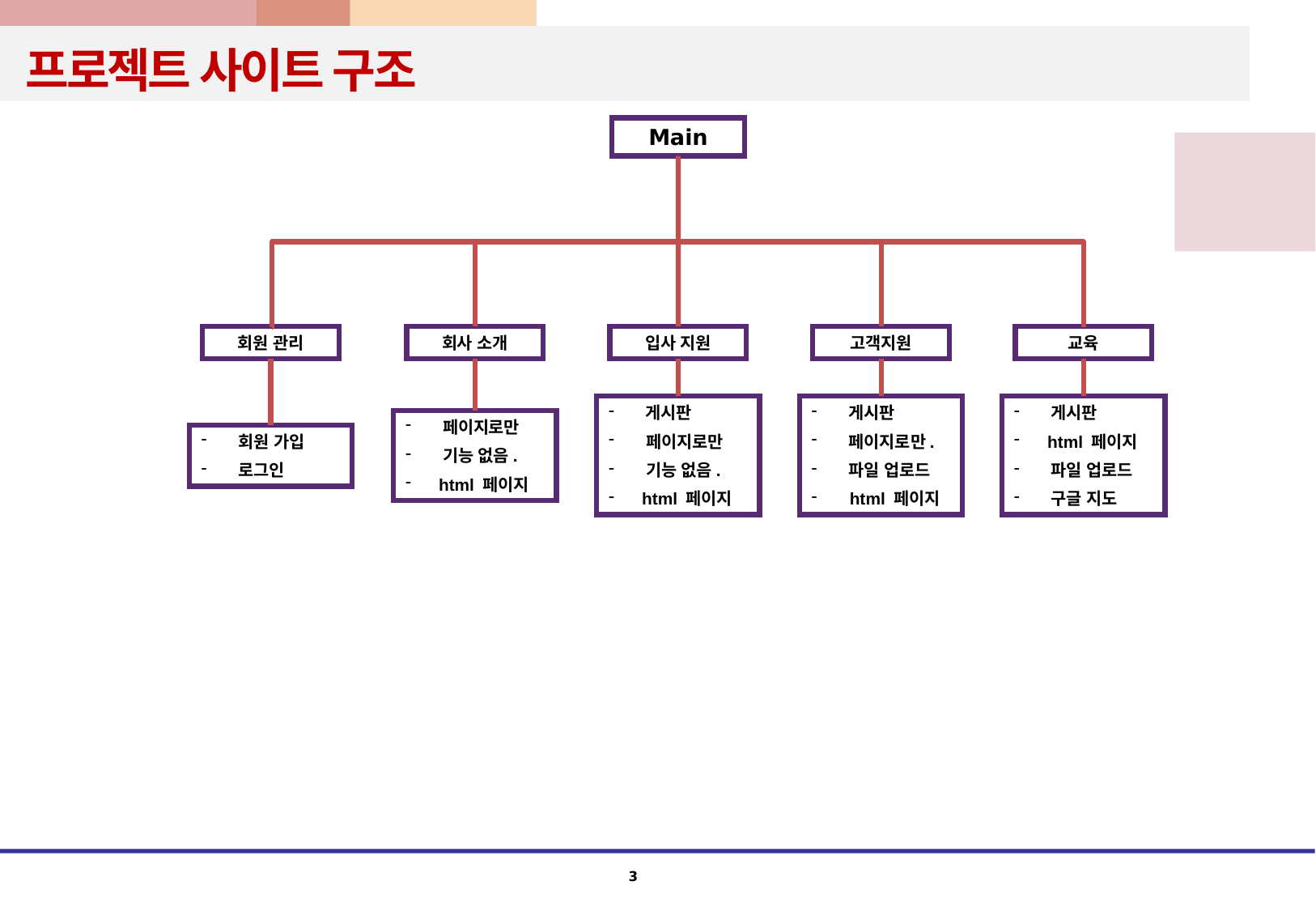

프로젝트 사이트 구조
Main
회원 관리
회사 소개
입사 지원
고객지원
교육
 게시판
 페이지로만.
 파일 업로드
  html 페이지
 게시판
 페이지로만
 기능 없음.
 html 페이지
 게시판
 html 페이지
 파일 업로드
 구글 지도
 페이지로만
 기능 없음.
 html 페이지
 회원 가입
 로그인